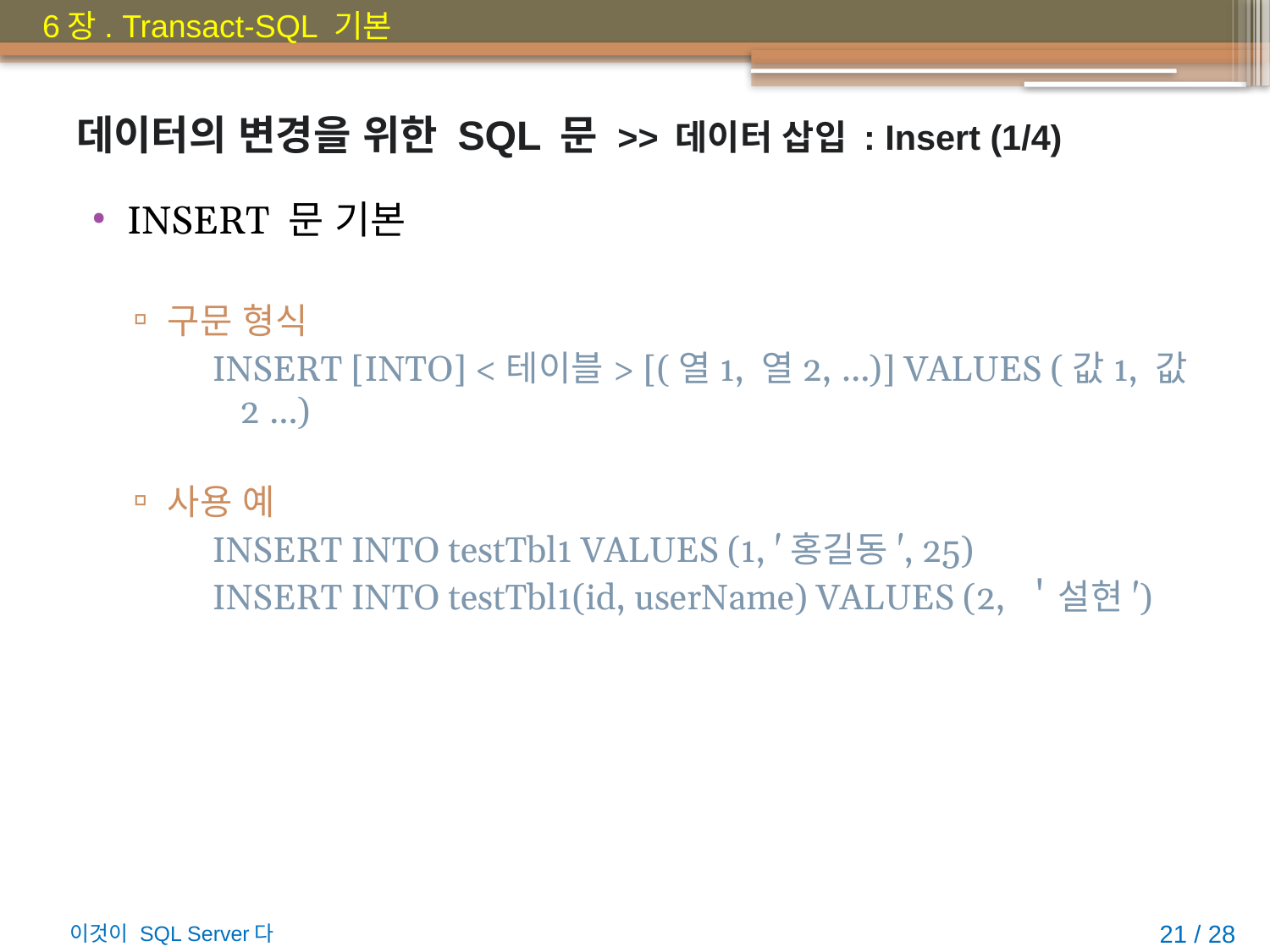

# 데이터의 변경을 위한 SQL 문 >> 데이터 삽입 : Insert (1/4)
INSERT 문 기본

구문 형식
INSERT [INTO] <테이블> [(열1, 열2, …)] VALUES (값1, 값2 …)

사용 예
INSERT INTO testTbl1 VALUES (1, '홍길동', 25)
INSERT INTO testTbl1(id, userName) VALUES (2, ＇설현')